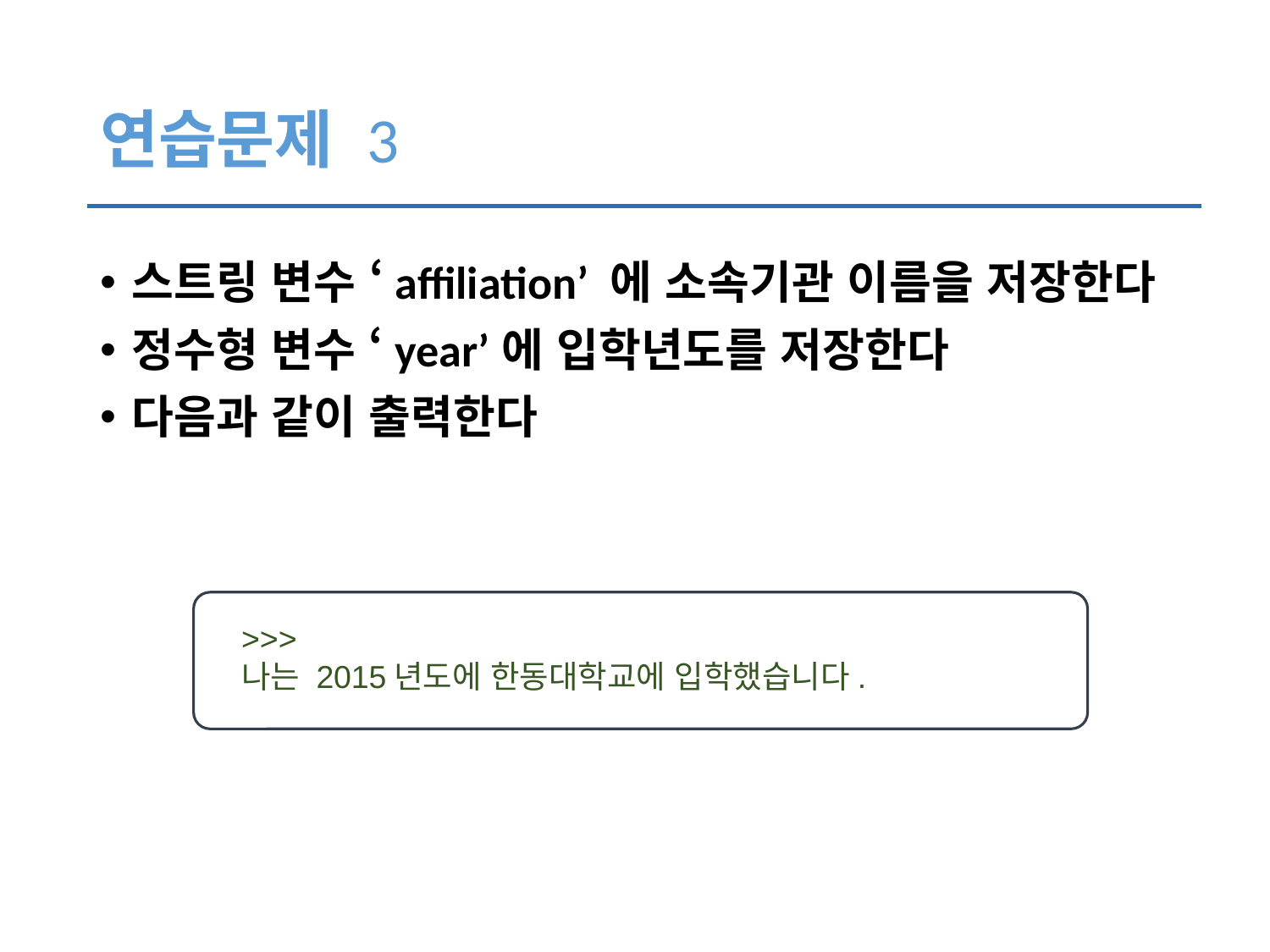

# 연습문제 3
스트링 변수 ‘affiliation’ 에 소속기관 이름을 저장한다
정수형 변수 ‘year’에 입학년도를 저장한다
다음과 같이 출력한다

>>>
나는 2015년도에 한동대학교에 입학했습니다.